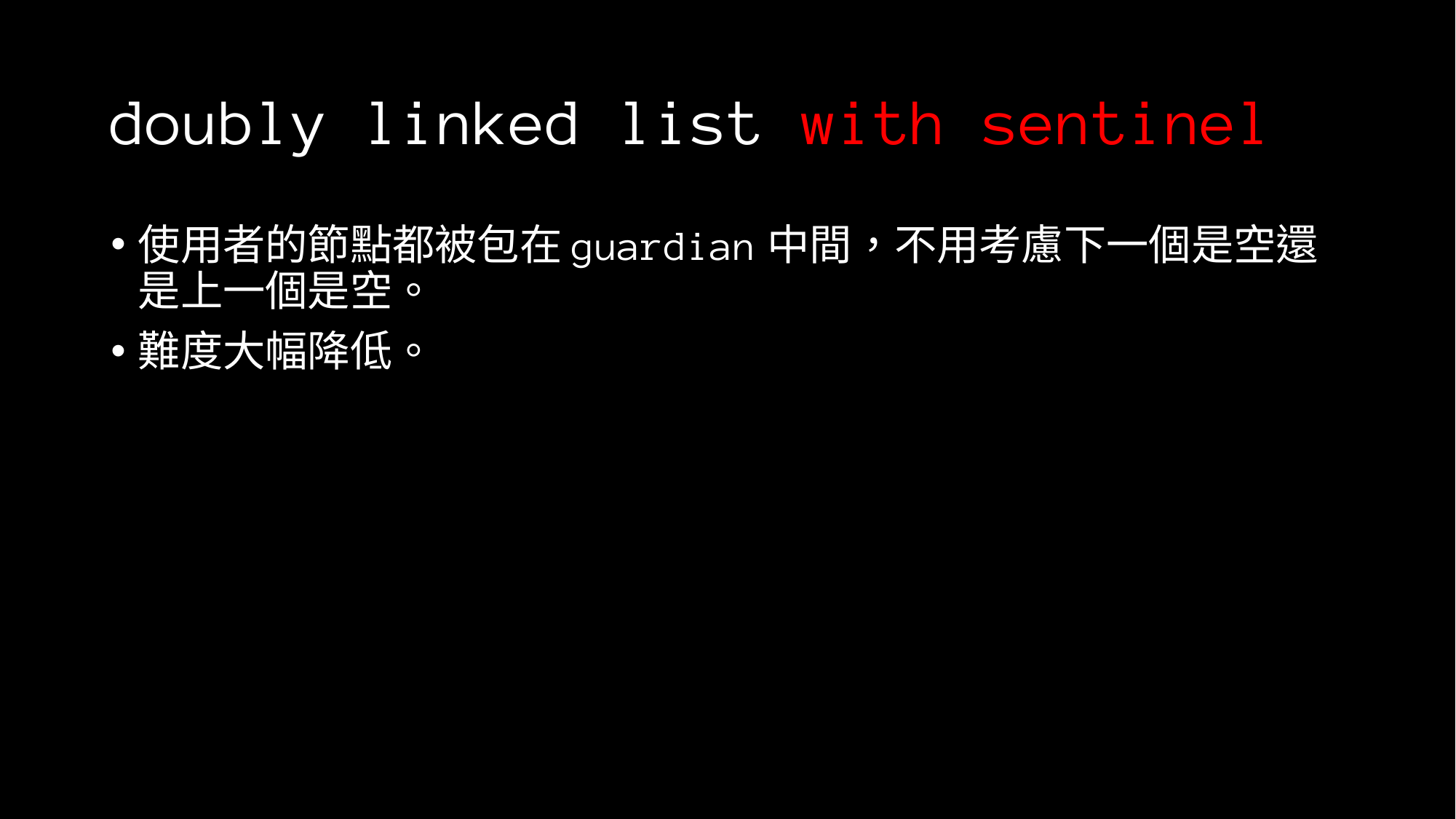

# doubly linked list with sentinel
使用者的節點都被包在guardian中間，不用考慮下一個是空還是上一個是空。
難度大幅降低。